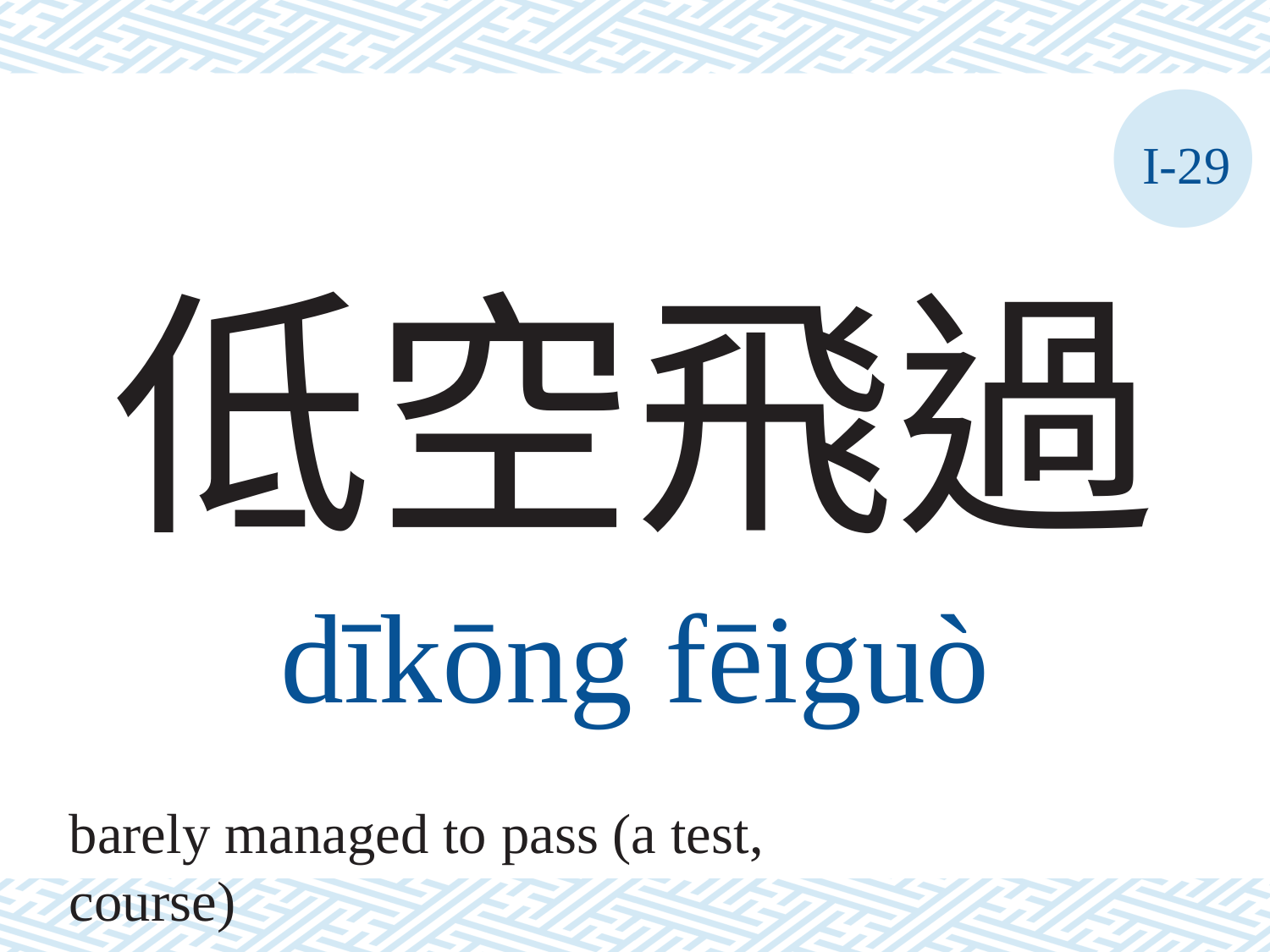

I-29
# 低空飛過
dīkōng	fēiguò
barely managed to pass (a test, course)